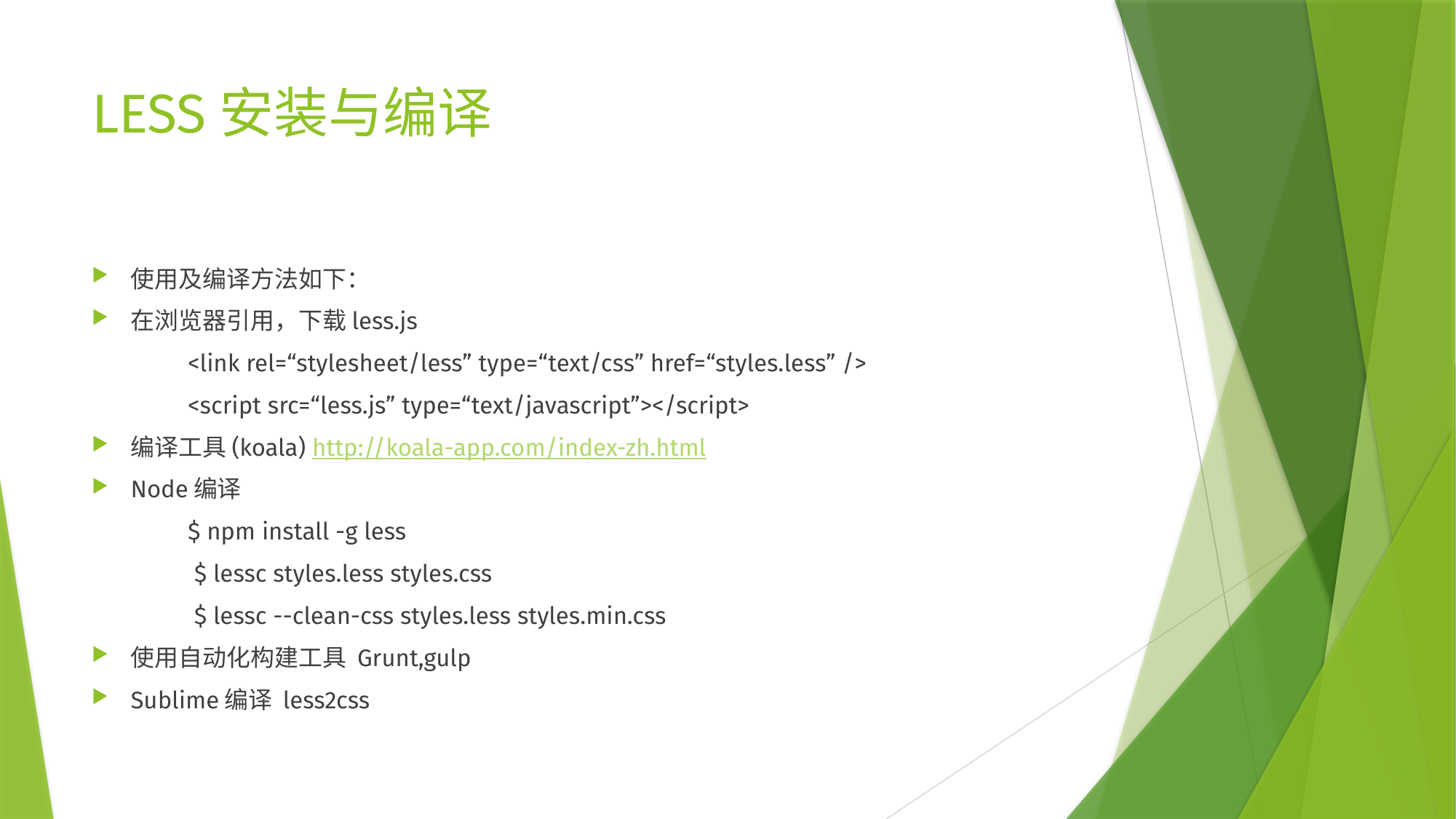

# LESS安装与编译
使用及编译方法如下：
在浏览器引用，下载less.js
	<link rel=“stylesheet/less” type=“text/css” href=“styles.less” />
	<script src=“less.js” type=“text/javascript”></script>
编译工具(koala) http://koala-app.com/index-zh.html
Node编译
	$ npm install -g less
	 $ lessc styles.less styles.css
	 $ lessc --clean-css styles.less styles.min.css
使用自动化构建工具 Grunt,gulp
Sublime编译 less2css